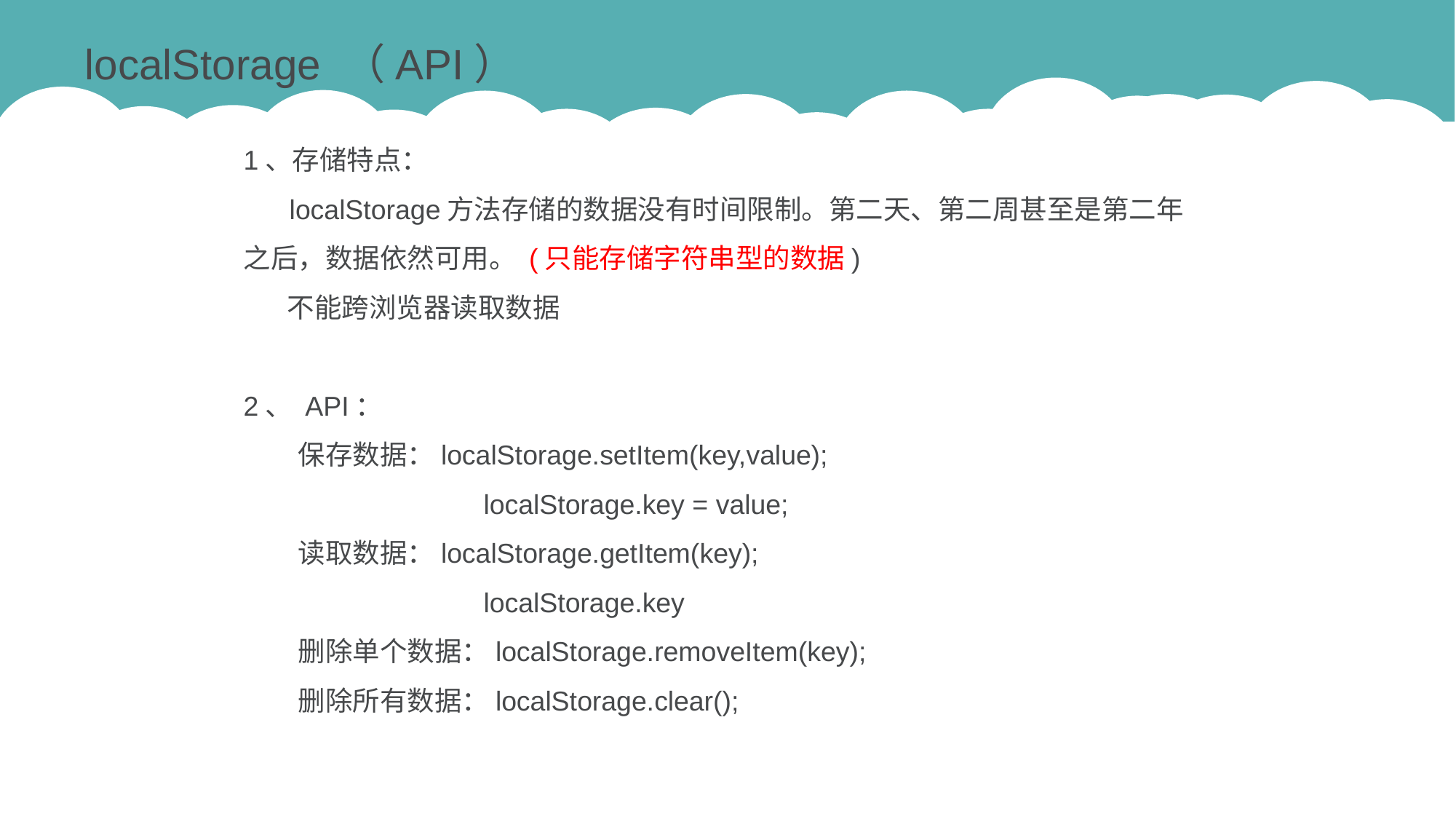

localStorage （API）
1、存储特点：
      localStorage方法存储的数据没有时间限制。第二天、第二周甚至是第二年之后，数据依然可用。 (只能存储字符串型的数据)
      不能跨浏览器读取数据

2、 API：
保存数据：localStorage.setItem(key,value);
	          localStorage.key = value;
读取数据：localStorage.getItem(key);
	          localStorage.key
删除单个数据：localStorage.removeItem(key);
删除所有数据：localStorage.clear();